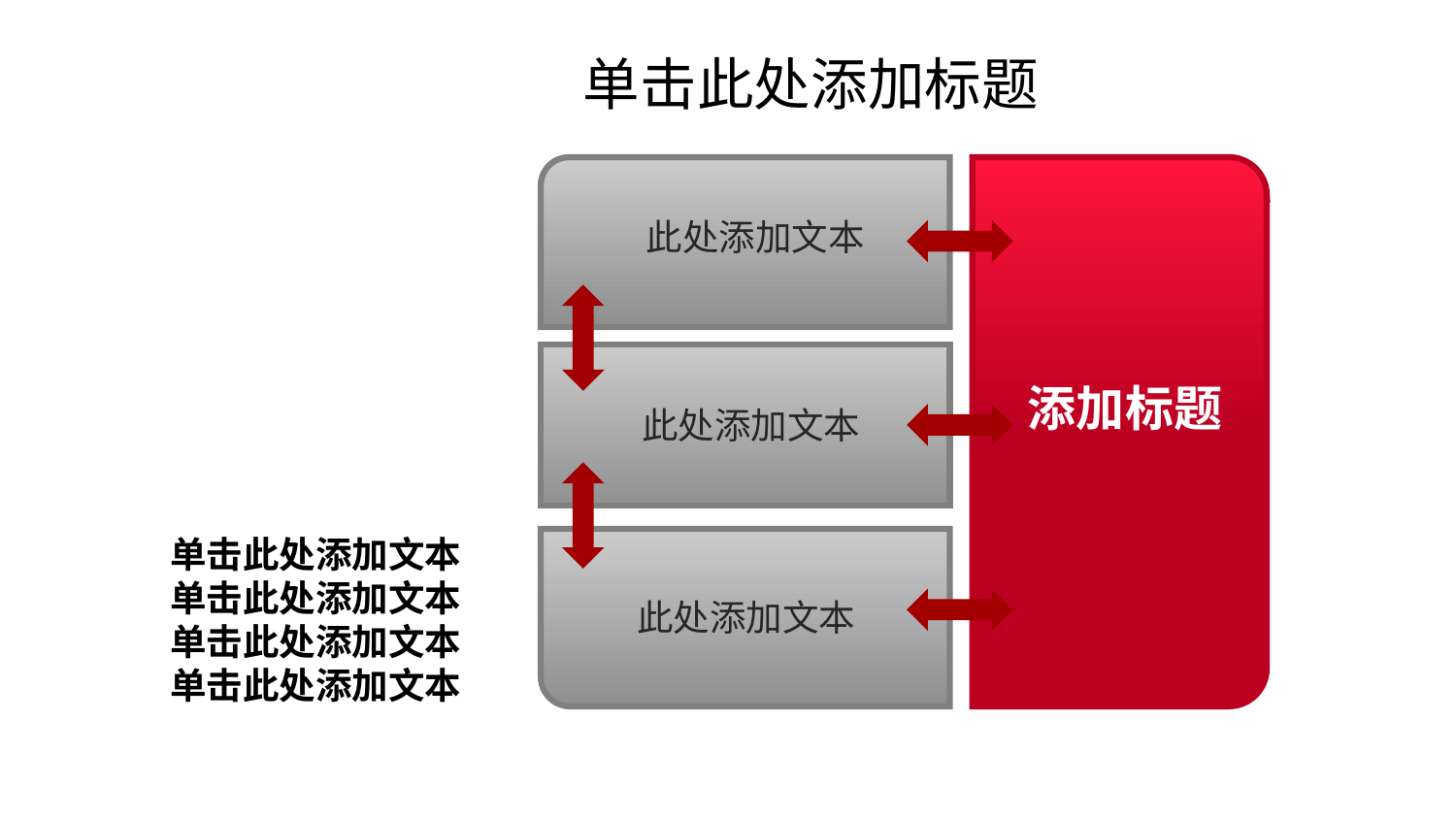

单击此处添加标题

此处添加文本

添加标题

此处添加文本

单击此处添加文本
单击此处添加文本
单击此处添加文本
单击此处添加文本

此处添加文本